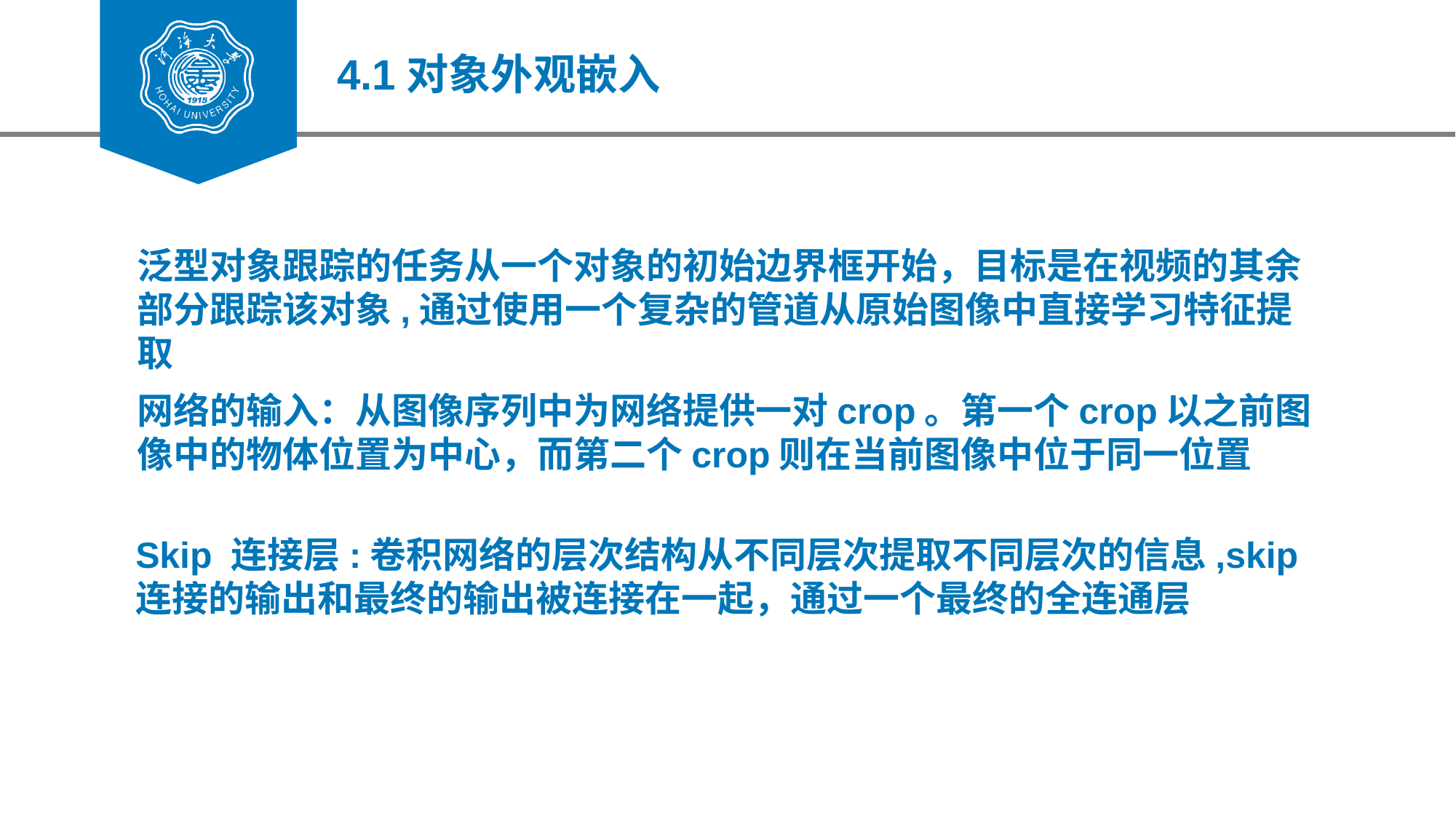

4.1对象外观嵌入
泛型对象跟踪的任务从一个对象的初始边界框开始，目标是在视频的其余部分跟踪该对象,通过使用一个复杂的管道从原始图像中直接学习特征提取
网络的输入：从图像序列中为网络提供一对crop。第一个crop以之前图像中的物体位置为中心，而第二个crop则在当前图像中位于同一位置
Skip 连接层:卷积网络的层次结构从不同层次提取不同层次的信息,skip连接的输出和最终的输出被连接在一起，通过一个最终的全连通层